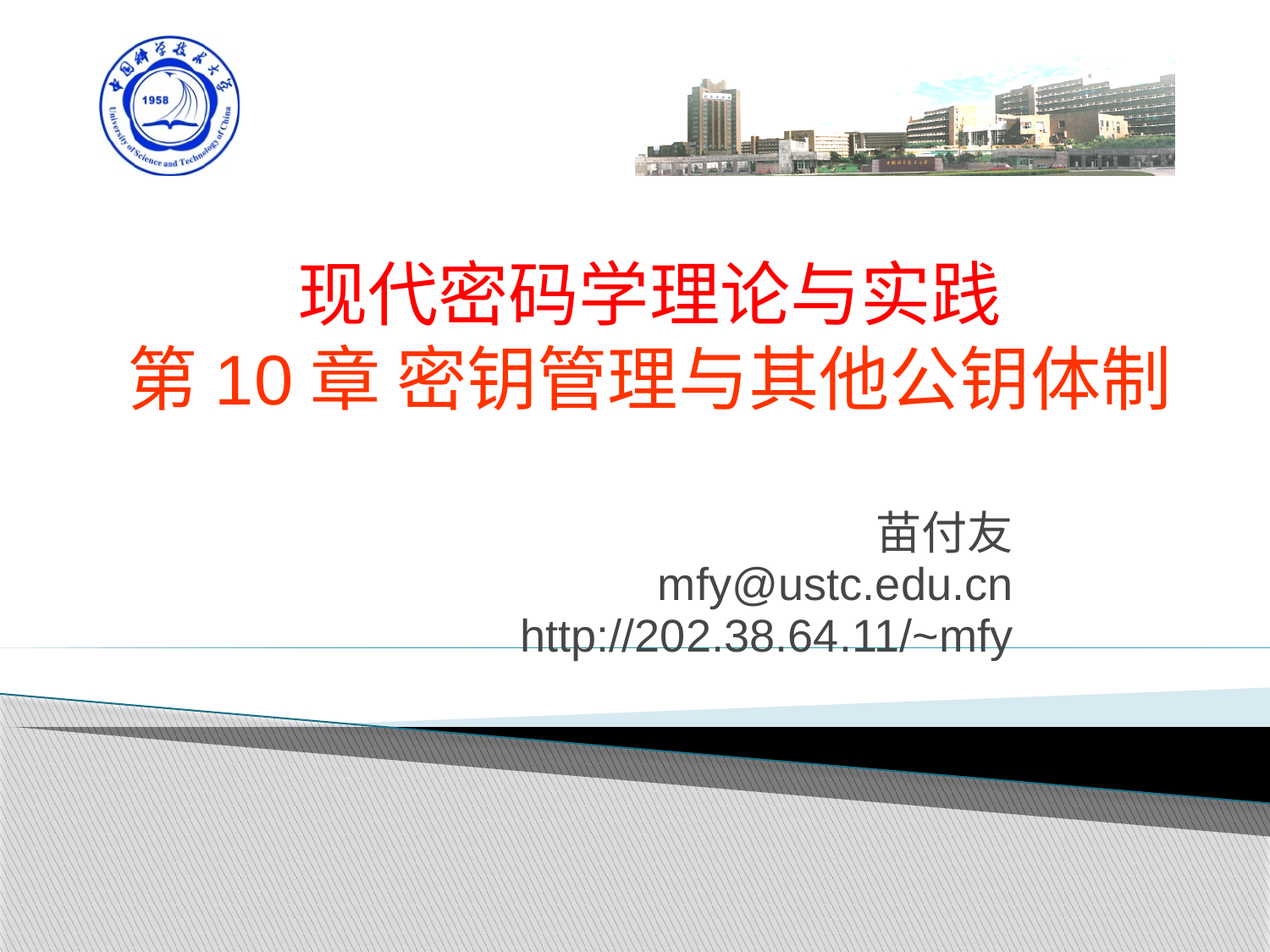

# 现代密码学理论与实践 第10章 密钥管理与其他公钥体制
苗付友
mfy@ustc.edu.cn
http://202.38.64.11/~mfy